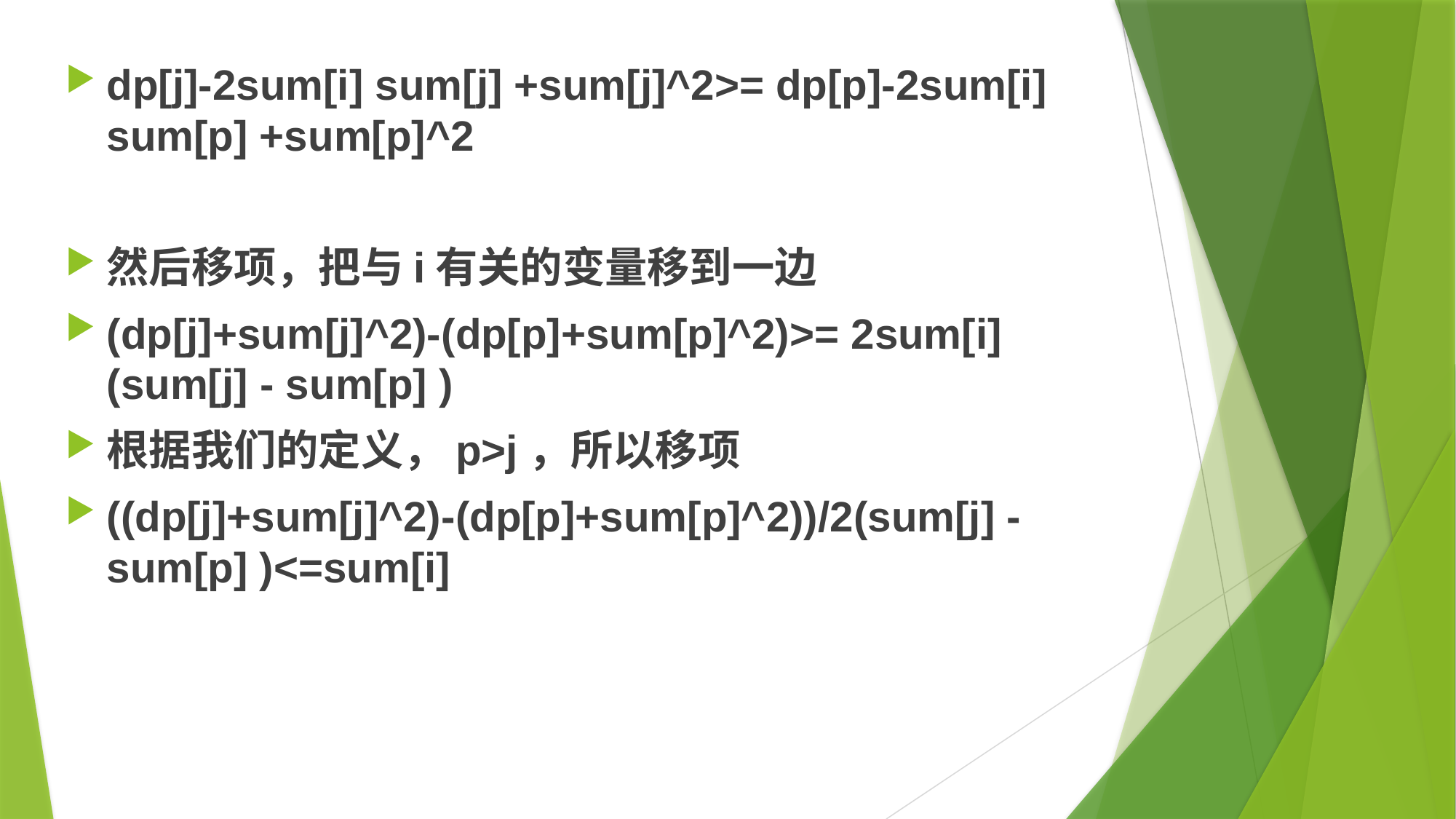

dp[j]-2sum[i] sum[j] +sum[j]^2>= dp[p]-2sum[i] sum[p] +sum[p]^2

然后移项，把与i有关的变量移到一边
(dp[j]+sum[j]^2)-(dp[p]+sum[p]^2)>= 2sum[i](sum[j] - sum[p] )
根据我们的定义，p>j，所以移项
((dp[j]+sum[j]^2)-(dp[p]+sum[p]^2))/2(sum[j] - sum[p] )<=sum[i]